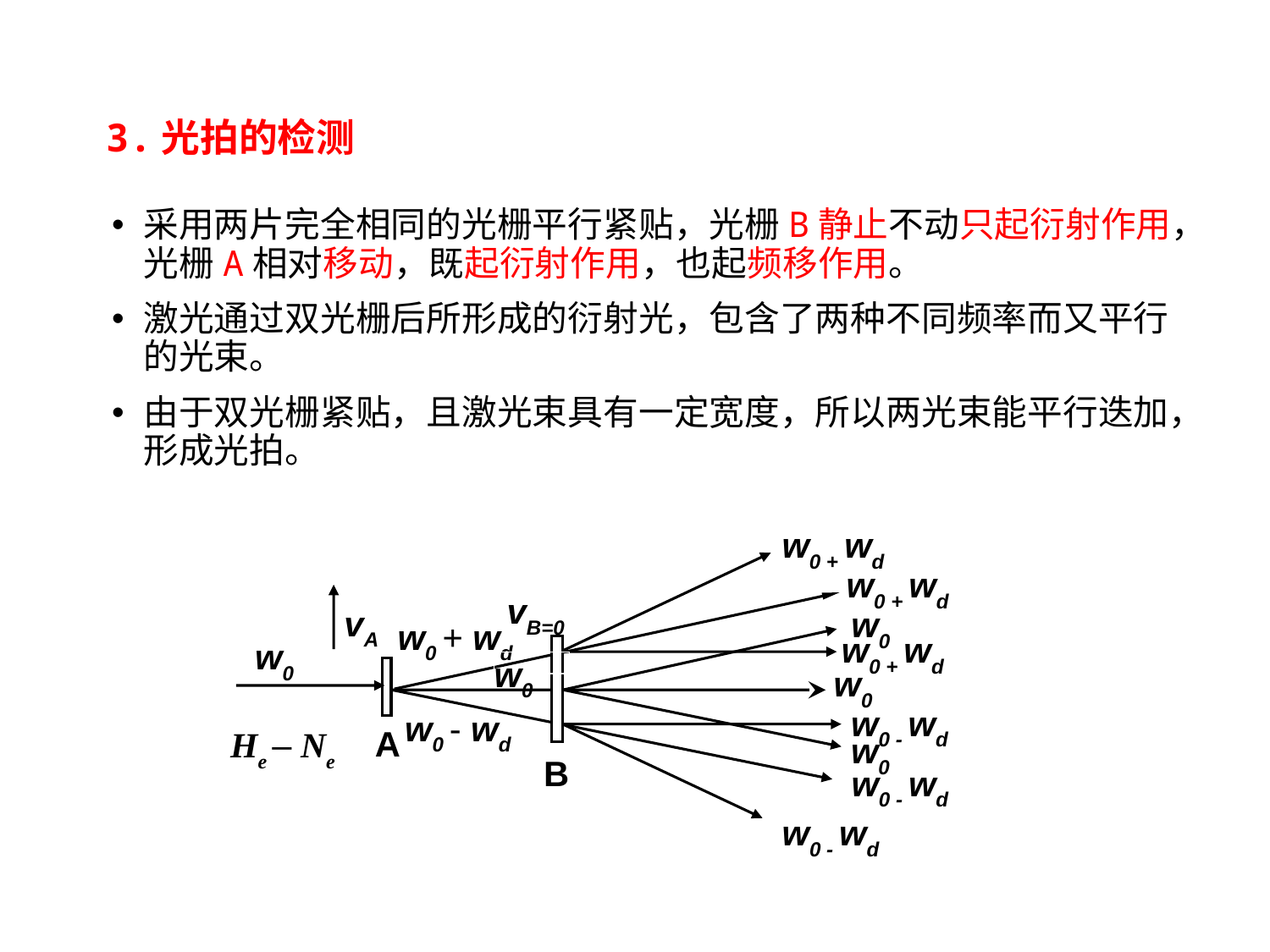

3.光拍的检测
采用两片完全相同的光栅平行紧贴，光栅B静止不动只起衍射作用，光栅A相对移动，既起衍射作用，也起频移作用。
激光通过双光栅后所形成的衍射光，包含了两种不同频率而又平行的光束。
由于双光栅紧贴，且激光束具有一定宽度，所以两光束能平行迭加，形成光拍。
w0 + wd
w0 + wd
w0
w0 + wd
w0
w0 - wd
w0
w0 - wd
w0 - wd

vB=0
vA
w0 + wd
w0
w0
w0 - wd
A
He – Ne
B